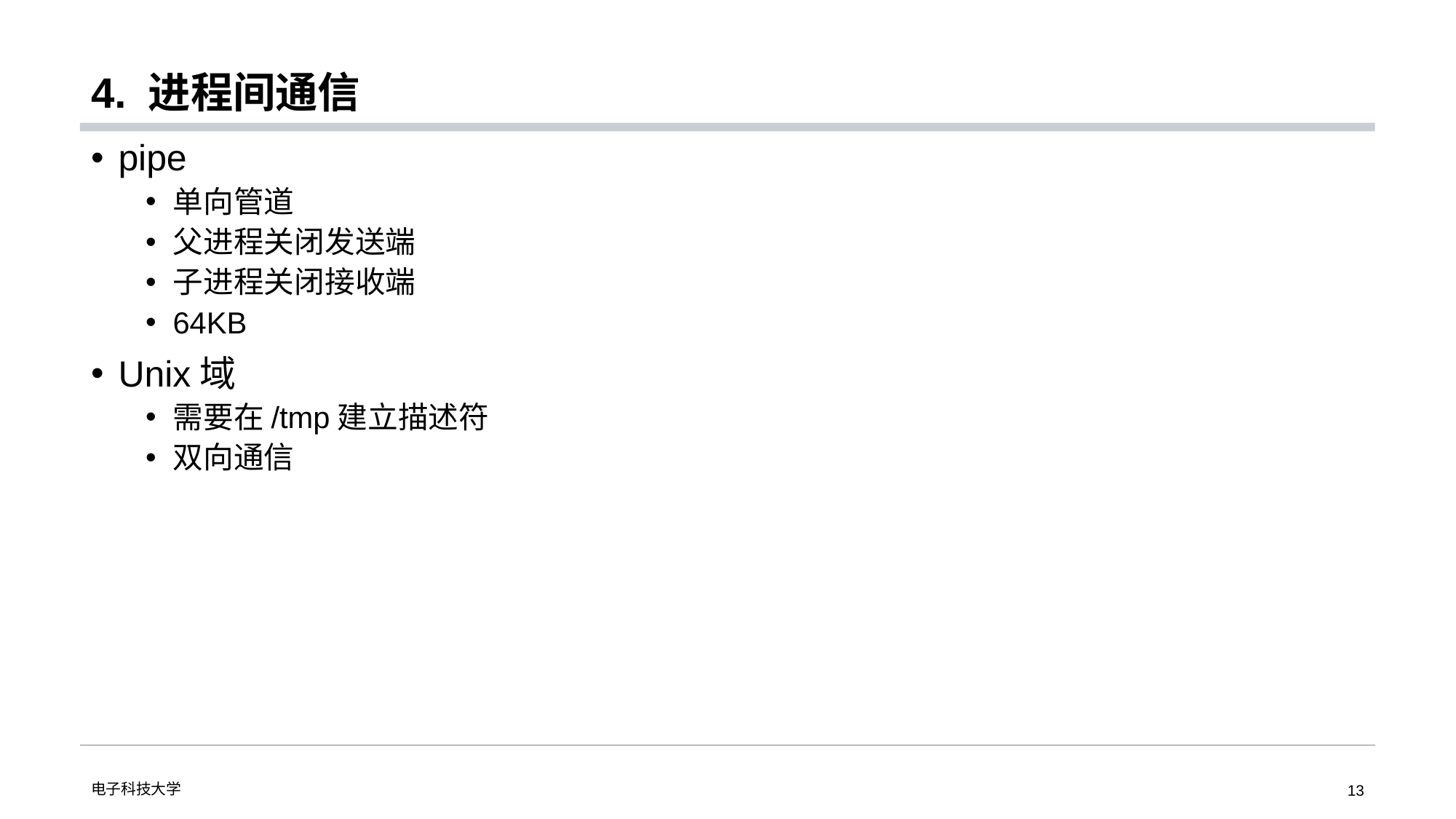

# 4. 进程间通信
pipe
单向管道
父进程关闭发送端
子进程关闭接收端
64KB
Unix域
需要在/tmp建立描述符
双向通信

电子科技大学
13